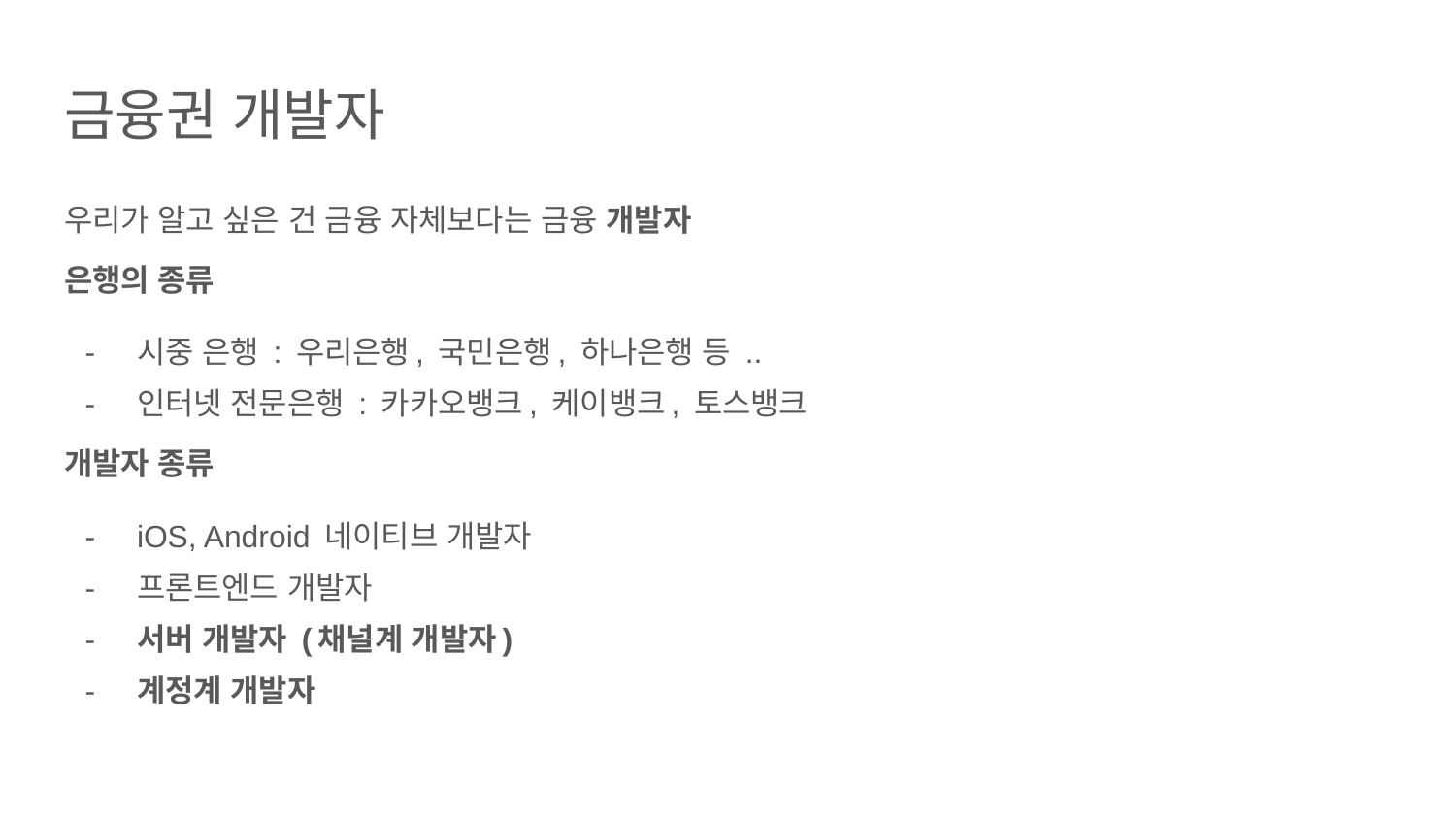

# 금융권 개발자

우리가 알고 싶은 건 금융 자체보다는 금융 개발자
은행의 종류
시중 은행 : 우리은행, 국민은행, 하나은행 등 ..
인터넷 전문은행 : 카카오뱅크, 케이뱅크, 토스뱅크
개발자 종류
iOS, Android 네이티브 개발자
프론트엔드 개발자
서버 개발자 (채널계 개발자)
계정계 개발자